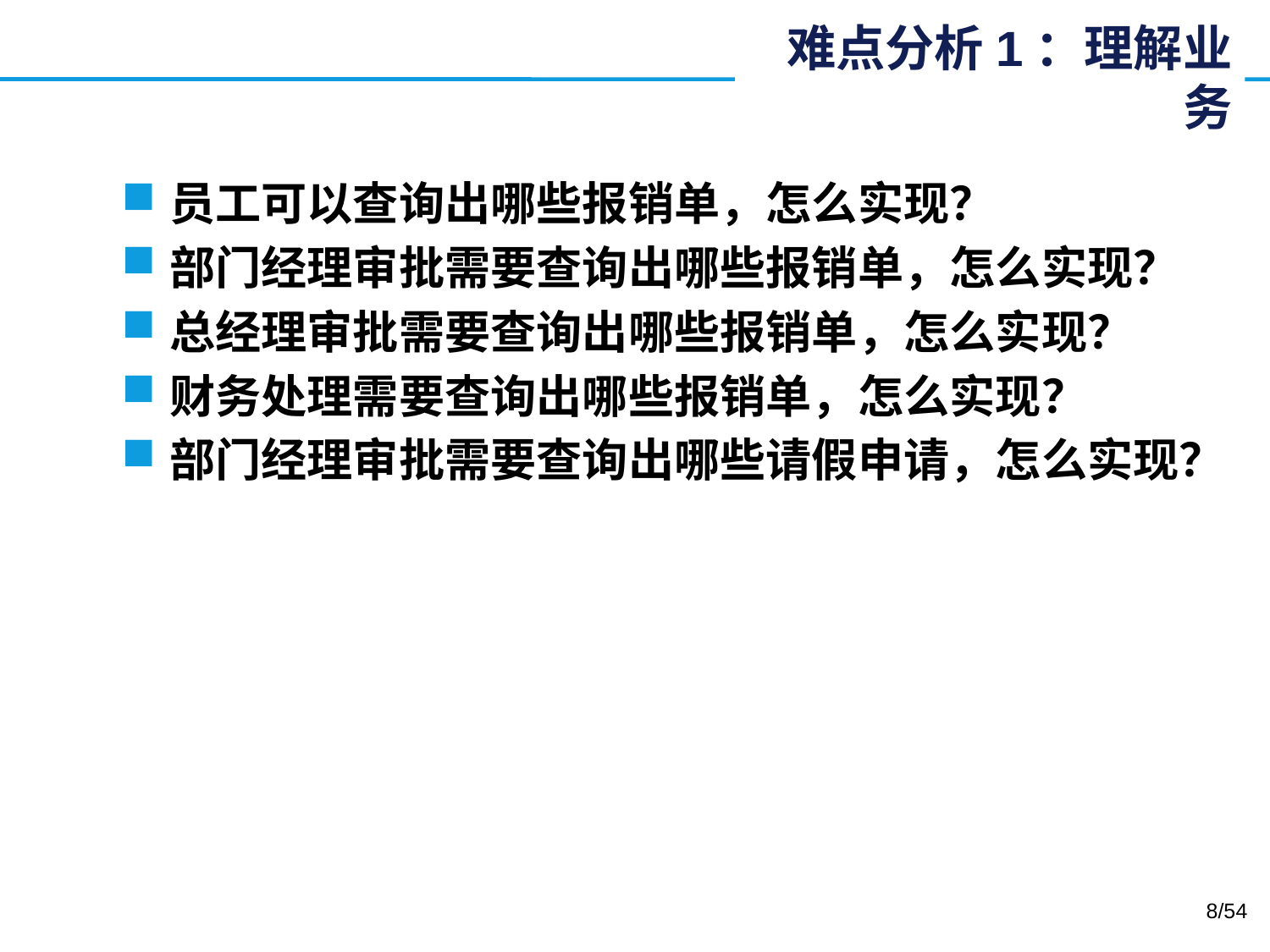

# 难点分析1：理解业务
员工可以查询出哪些报销单，怎么实现？
部门经理审批需要查询出哪些报销单，怎么实现？
总经理审批需要查询出哪些报销单，怎么实现？
财务处理需要查询出哪些报销单，怎么实现？
部门经理审批需要查询出哪些请假申请，怎么实现？
8/54